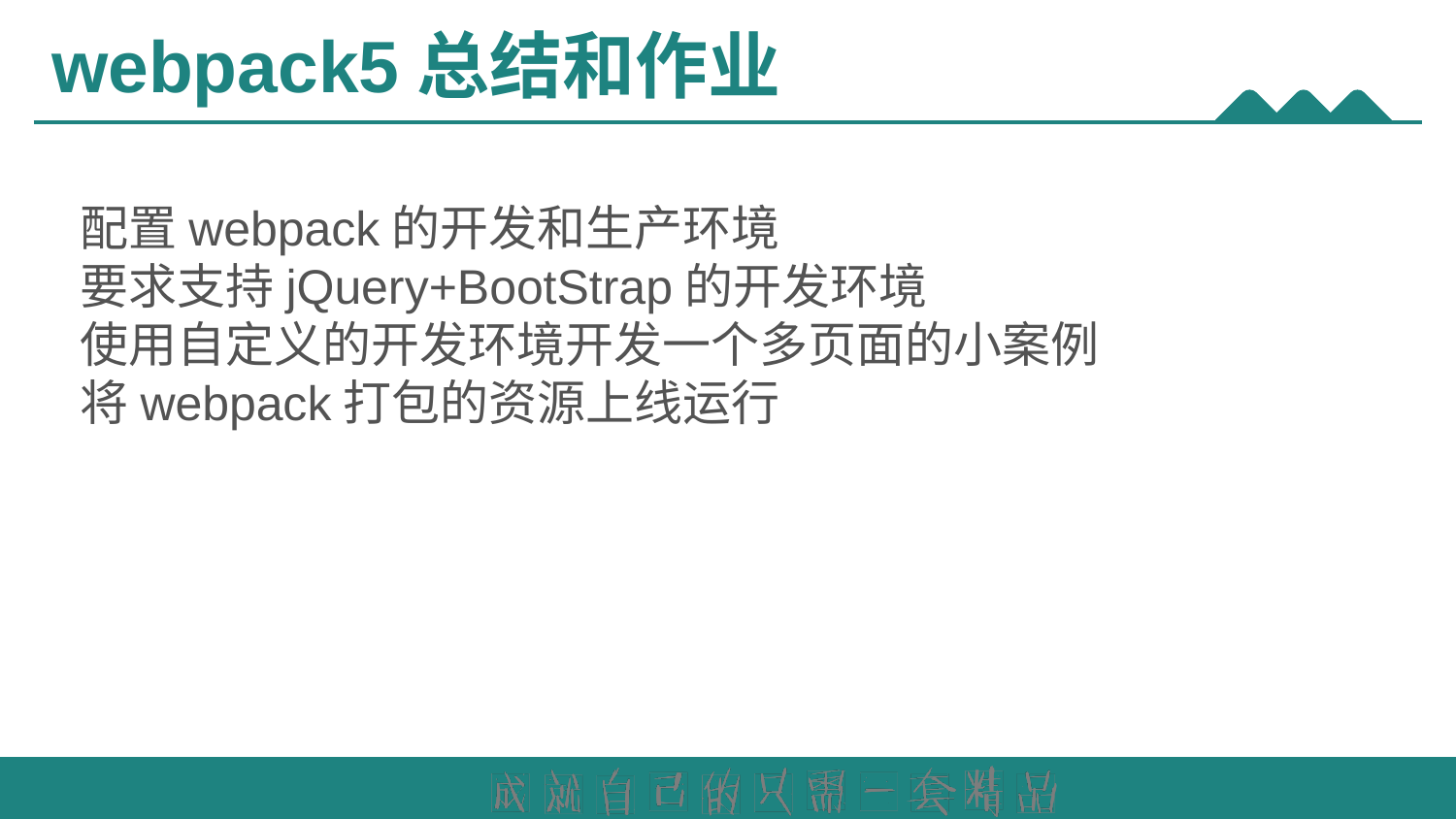

# webpack5总结和作业
配置webpack的开发和生产环境
要求支持jQuery+BootStrap的开发环境
使用自定义的开发环境开发一个多页面的小案例
将webpack打包的资源上线运行